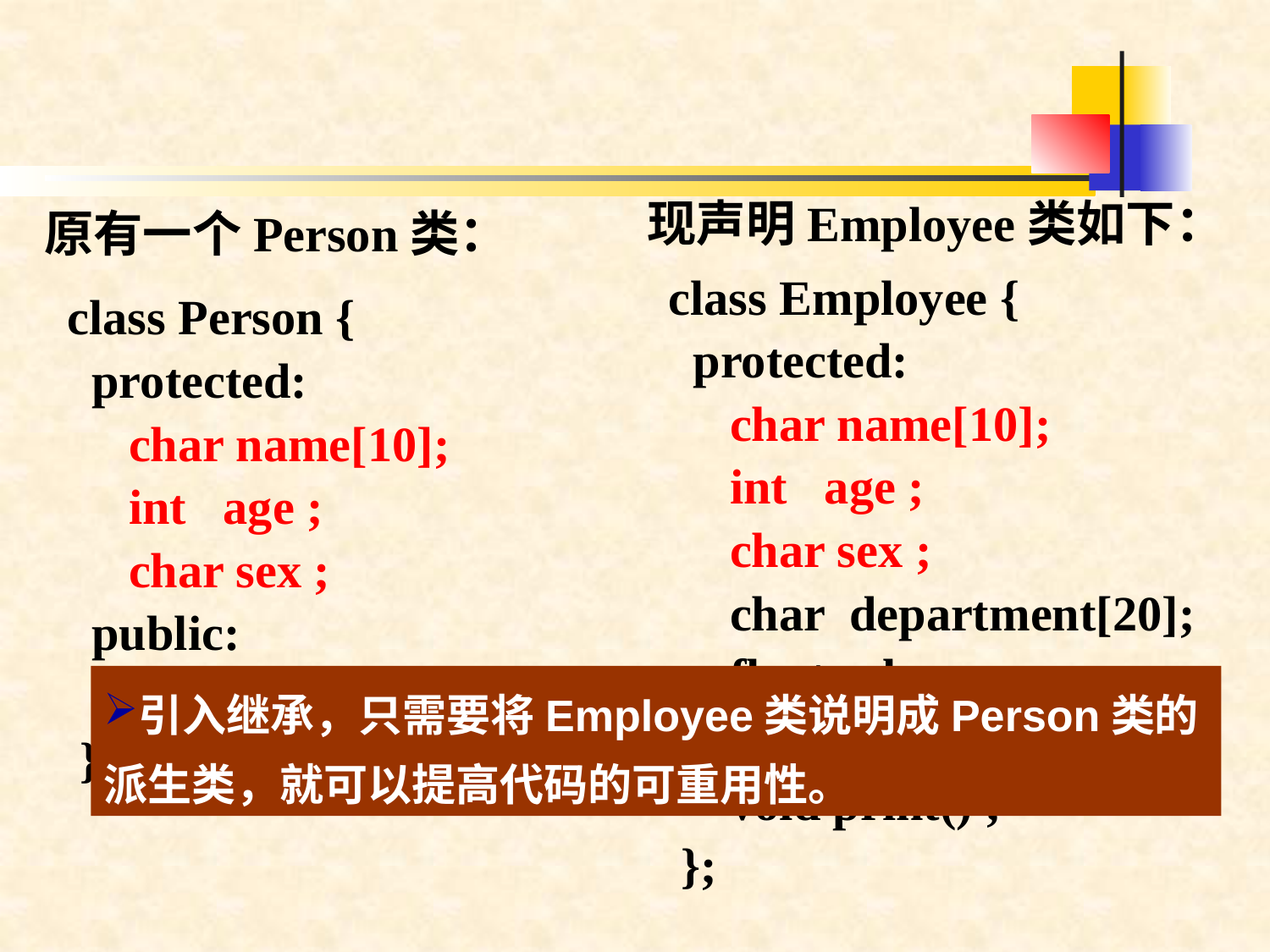

现声明Employee类如下：
原有一个Person类：
class Employee {
  protected:
     char name[10];
     int   age ;
     char sex ;
     char  department[20];
     float salary;
  public:
     void print() ;
 };
class Person {
  protected:
     char name[10];
     int   age ;
     char sex ;
  public:
     void print( );
 };
引入继承，只需要将Employee类说明成Person类的派生类，就可以提高代码的可重用性。